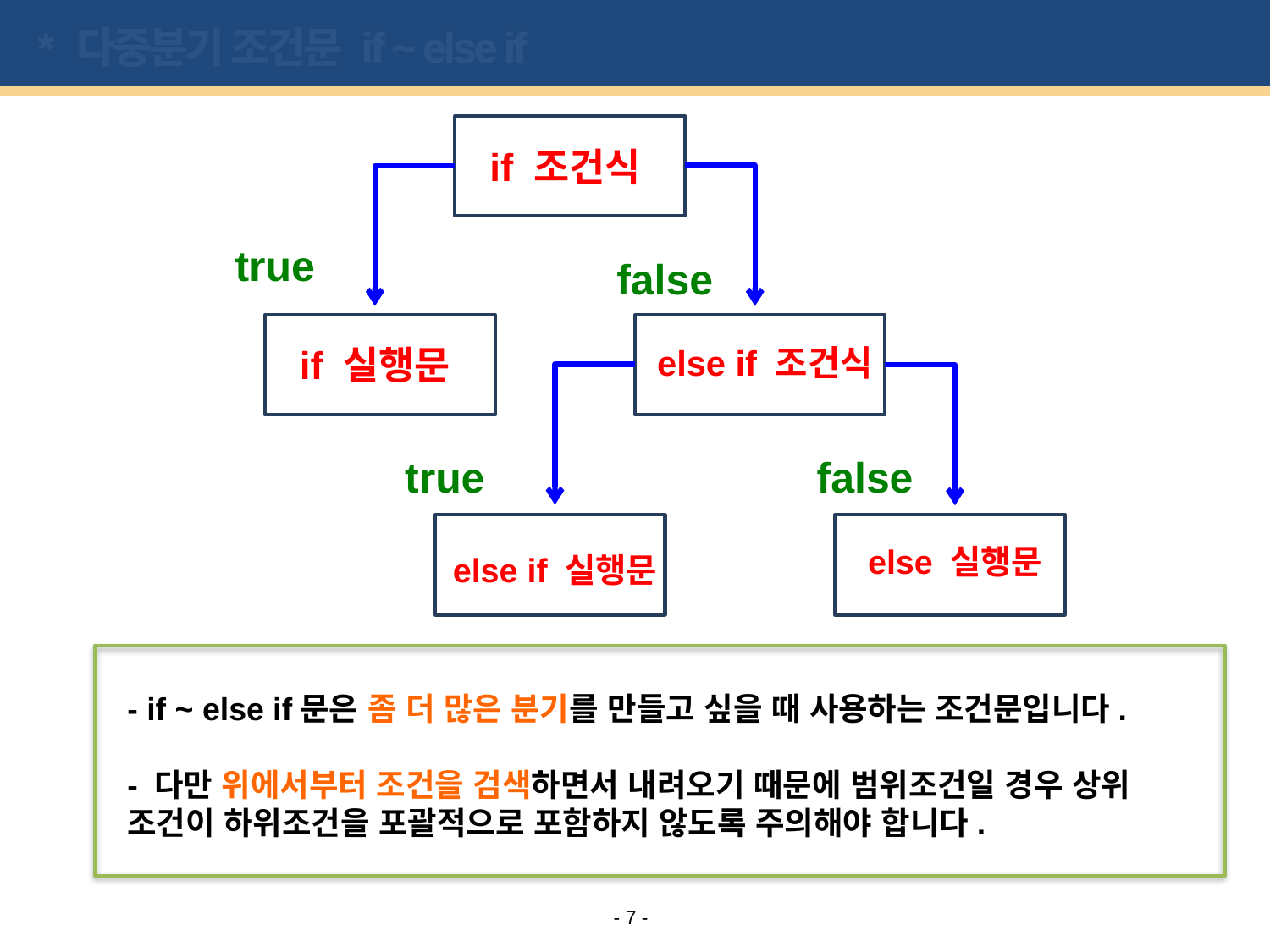

# * 다중분기 조건문 if ~ else if

if 조건식
true
false

if 실행문
else if 조건식
true
false

else 실행문
else if 실행문

- if ~ else if문은 좀 더 많은 분기를 만들고 싶을 때 사용하는 조건문입니다.

- 다만 위에서부터 조건을 검색하면서 내려오기 때문에 범위조건일 경우 상위 조건이 하위조건을 포괄적으로 포함하지 않도록 주의해야 합니다.